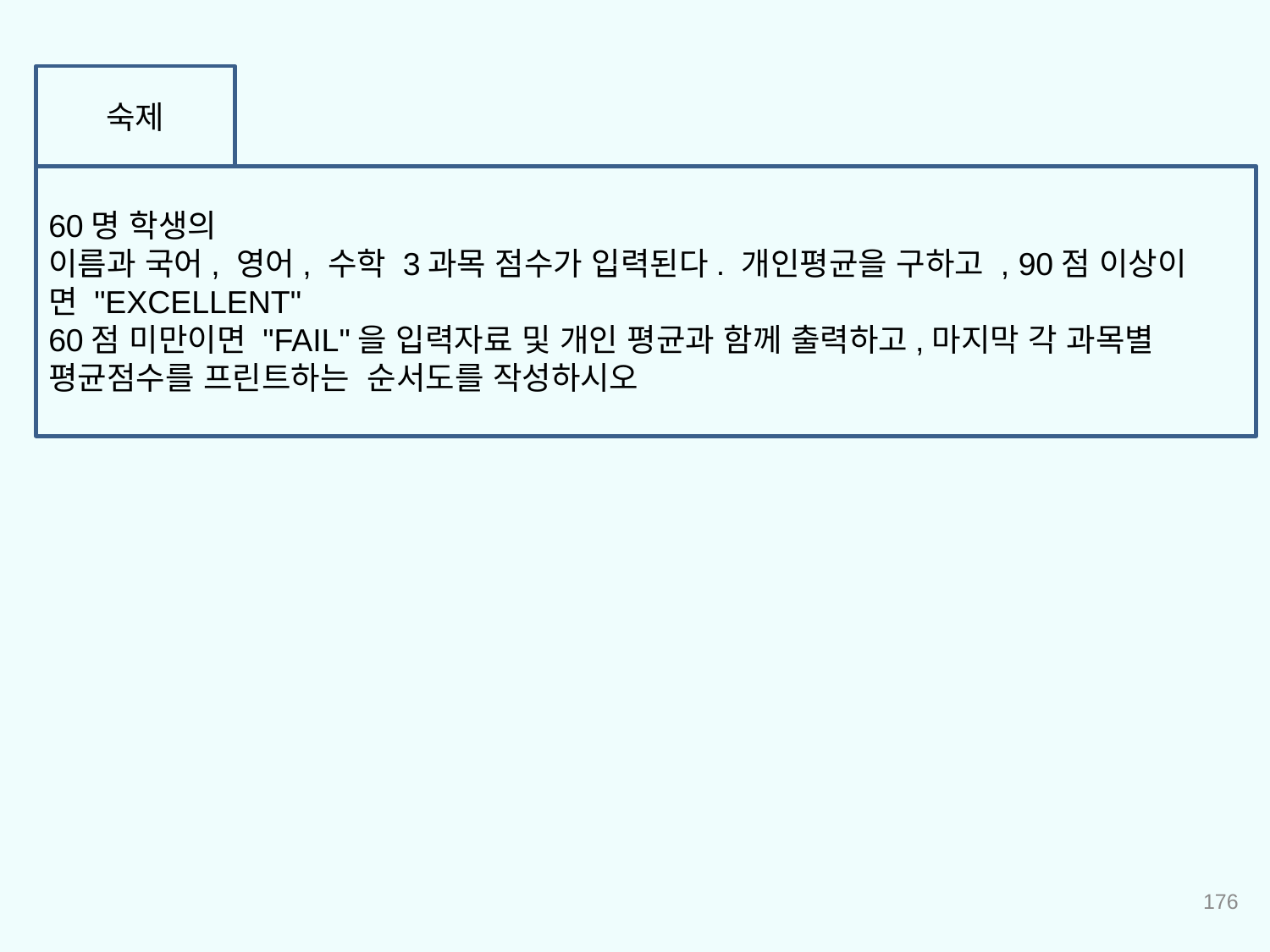

숙제
60명 학생의
이름과 국어, 영어, 수학 3과목 점수가 입력된다. 개인평균을 구하고 , 90점 이상이면 "EXCELLENT"
60점 미만이면 "FAIL"을 입력자료 및 개인 평균과 함께 출력하고,마지막 각 과목별 평균점수를 프린트하는  순서도를 작성하시오
176